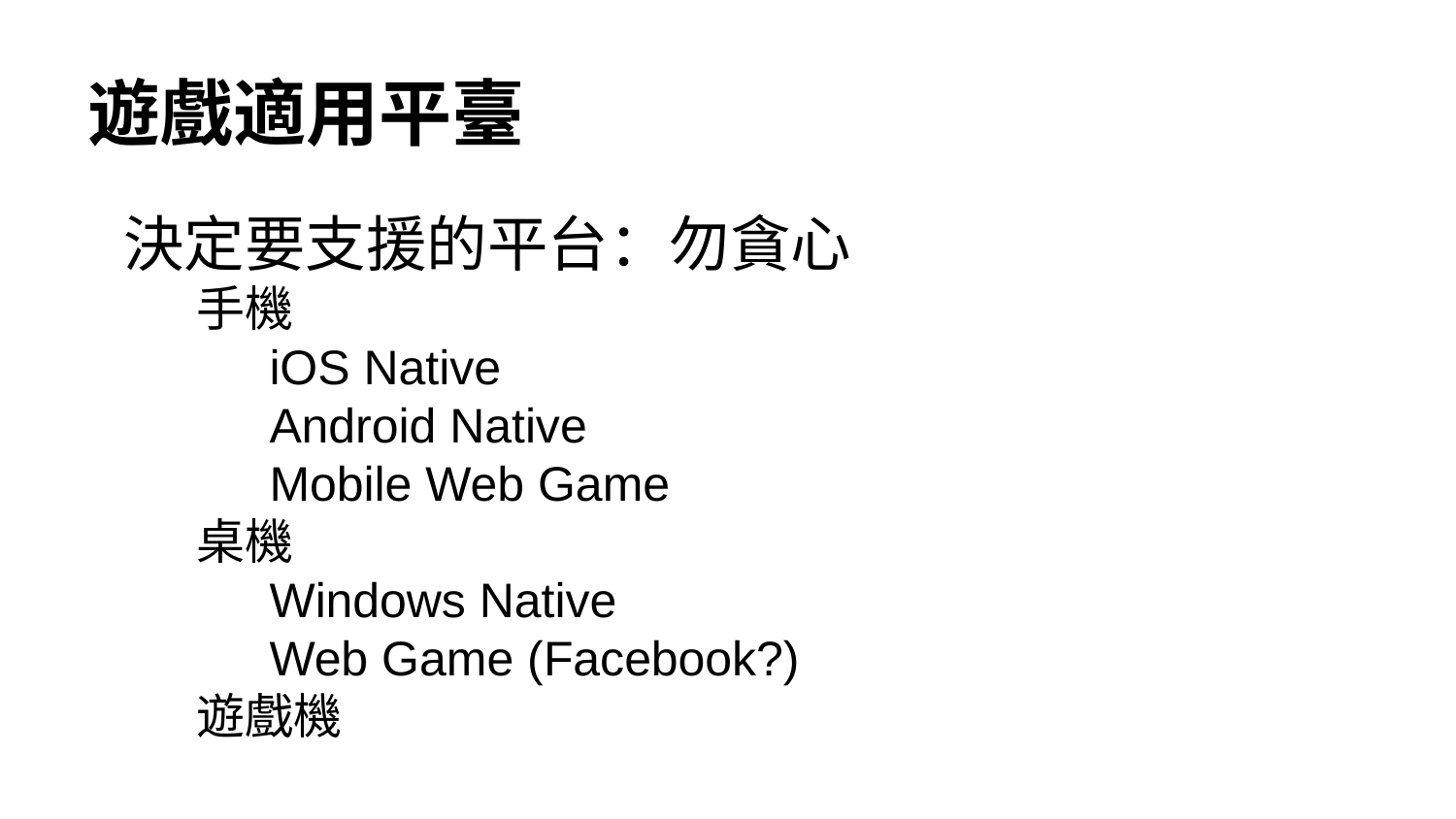

# 遊戲適用平臺
決定要支援的平台：勿貪心
手機
iOS Native
Android Native
Mobile Web Game
桌機
Windows Native
Web Game (Facebook?)
遊戲機